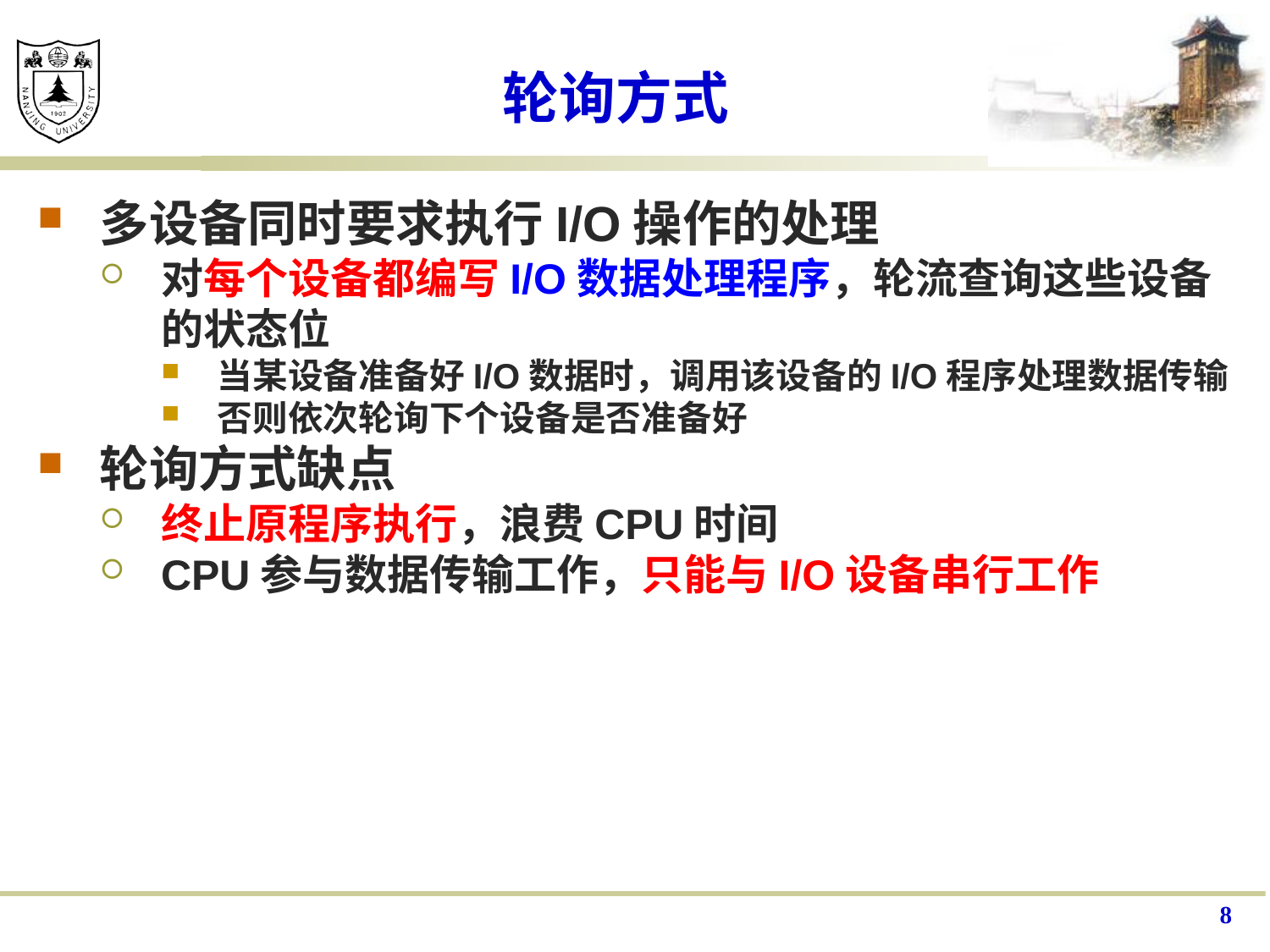

# 轮询方式
多设备同时要求执行I/O操作的处理
对每个设备都编写I/O数据处理程序，轮流查询这些设备的状态位
当某设备准备好I/O数据时，调用该设备的I/O程序处理数据传输
否则依次轮询下个设备是否准备好
轮询方式缺点
终止原程序执行，浪费CPU时间
CPU参与数据传输工作，只能与I/O设备串行工作

8